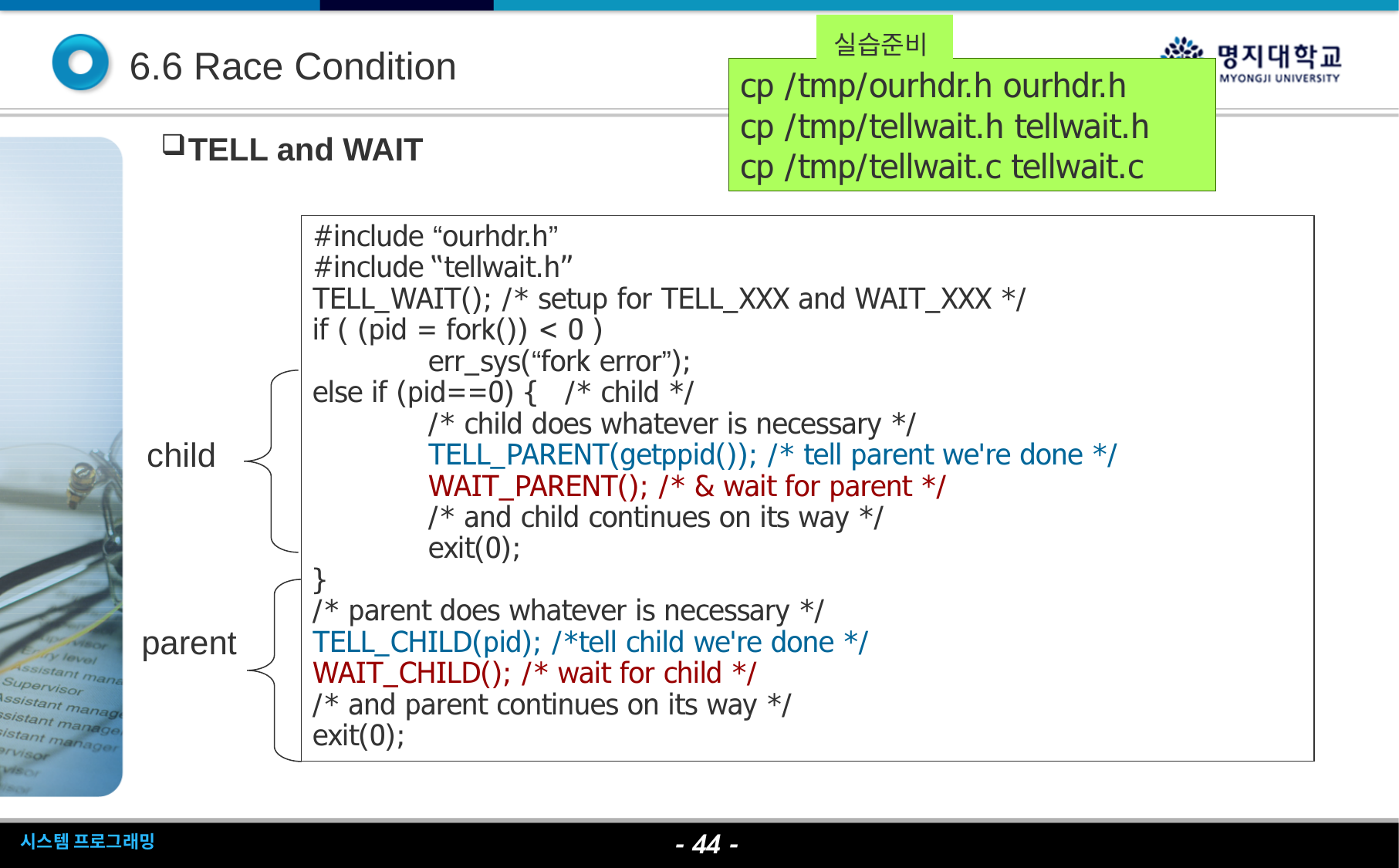

실습준비
6.6 Race Condition
cp /tmp/ourhdr.h ourhdr.h
cp /tmp/tellwait.h tellwait.h
cp /tmp/tellwait.c tellwait.c
TELL and WAIT
#include “ourhdr.h”
#include “tellwait.h”
TELL_WAIT(); /* setup for TELL_XXX and WAIT_XXX */
if ( (pid = fork()) < 0 )
	err_sys(“fork error”);
else if (pid==0) {   /* child */
	/* child does whatever is necessary */
	TELL_PARENT(getppid()); /* tell parent we're done */
	WAIT_PARENT(); /* & wait for parent */
	/* and child continues on its way */
	exit(0);
}
/* parent does whatever is necessary */
TELL_CHILD(pid); /*tell child we're done */
WAIT_CHILD(); /* wait for child */
/* and parent continues on its way */
exit(0);

child

parent
- 44 -